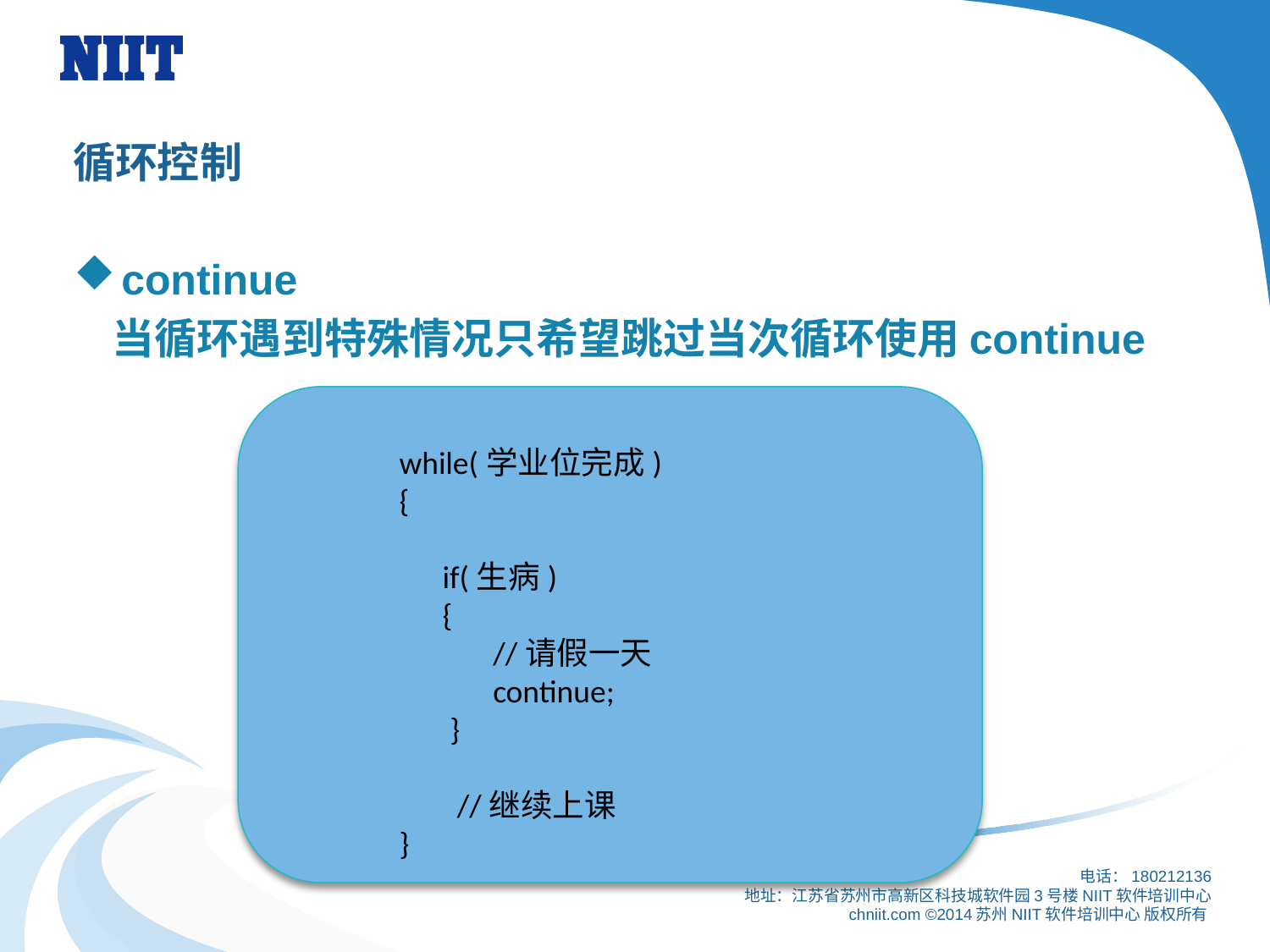

# 循环控制
continue
   当循环遇到特殊情况只希望跳过当次循环使用continue

while(学业位完成)
{

      if(生病)
      {
             //请假一天
             continue;
       }

        //继续上课
}